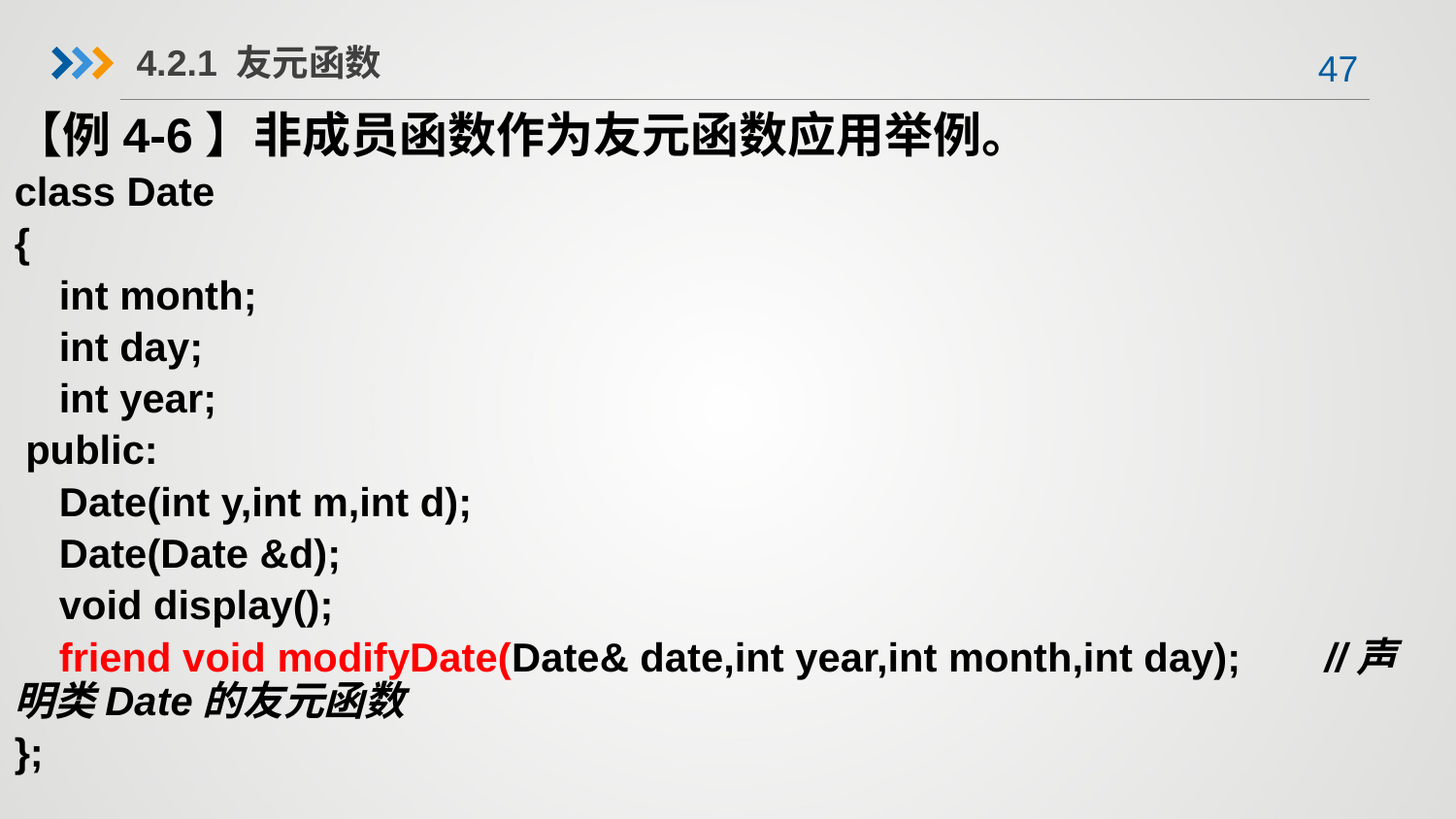

4.2.1 友元函数
【例4-6】非成员函数作为友元函数应用举例。
class Date
{
    int month;
    int day;
    int year;
 public:
    Date(int y,int m,int d);
    Date(Date &d);
    void display();
    friend void modifyDate(Date& date,int year,int month,int day);	//声明类Date的友元函数
};